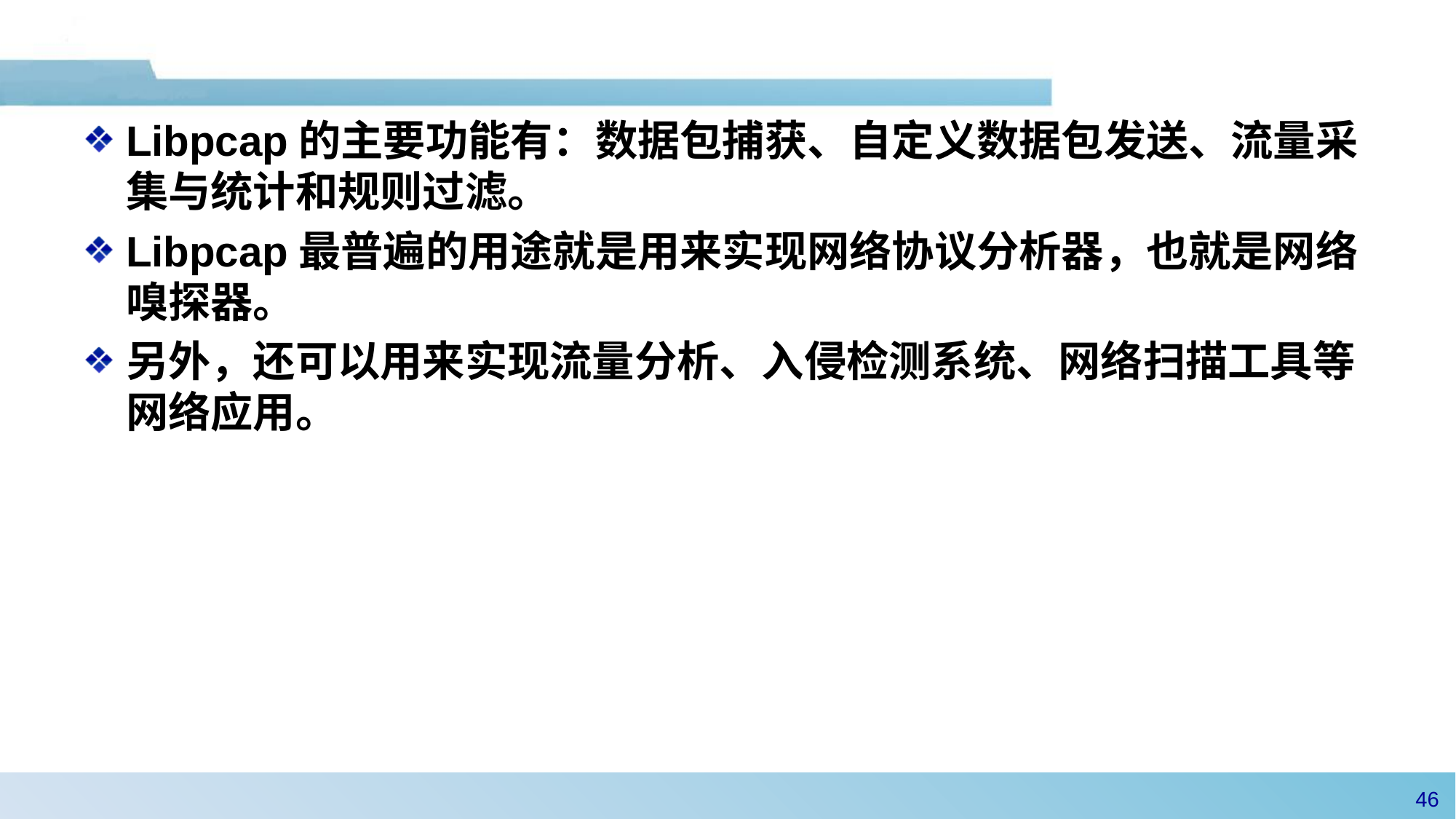

Libpcap的主要功能有：数据包捕获、自定义数据包发送、流量采集与统计和规则过滤。
Libpcap最普遍的用途就是用来实现网络协议分析器，也就是网络嗅探器。
另外，还可以用来实现流量分析、入侵检测系统、网络扫描工具等网络应用。
46